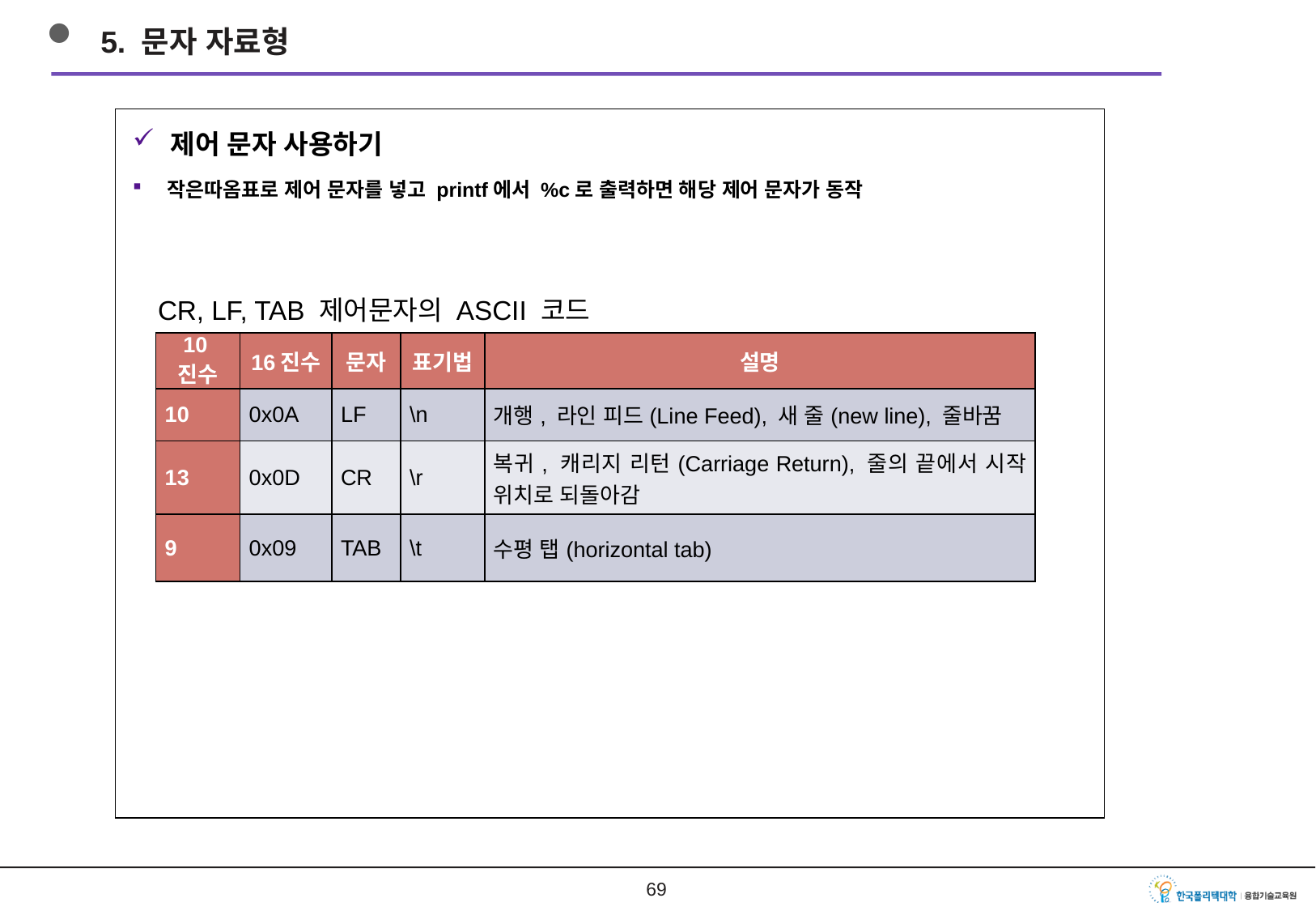

5. 문자 자료형
제어 문자 사용하기
 작은따옴표로 제어 문자를 넣고 printf에서 %c로 출력하면 해당 제어 문자가 동작

CR, LF, TAB 제어문자의 ASCII 코드
| 10진수 | 16진수 | 문자 | 표기법 | 설명 |
| --- | --- | --- | --- | --- |
| 10 | 0x0A | LF | \n | 개행, 라인 피드(Line Feed), 새 줄(new line), 줄바꿈 |
| 13 | 0x0D | CR | \r | 복귀, 캐리지 리턴(Carriage Return), 줄의 끝에서 시작 위치로 되돌아감 |
| 9 | 0x09 | TAB | \t | 수평 탭(horizontal tab) |
69